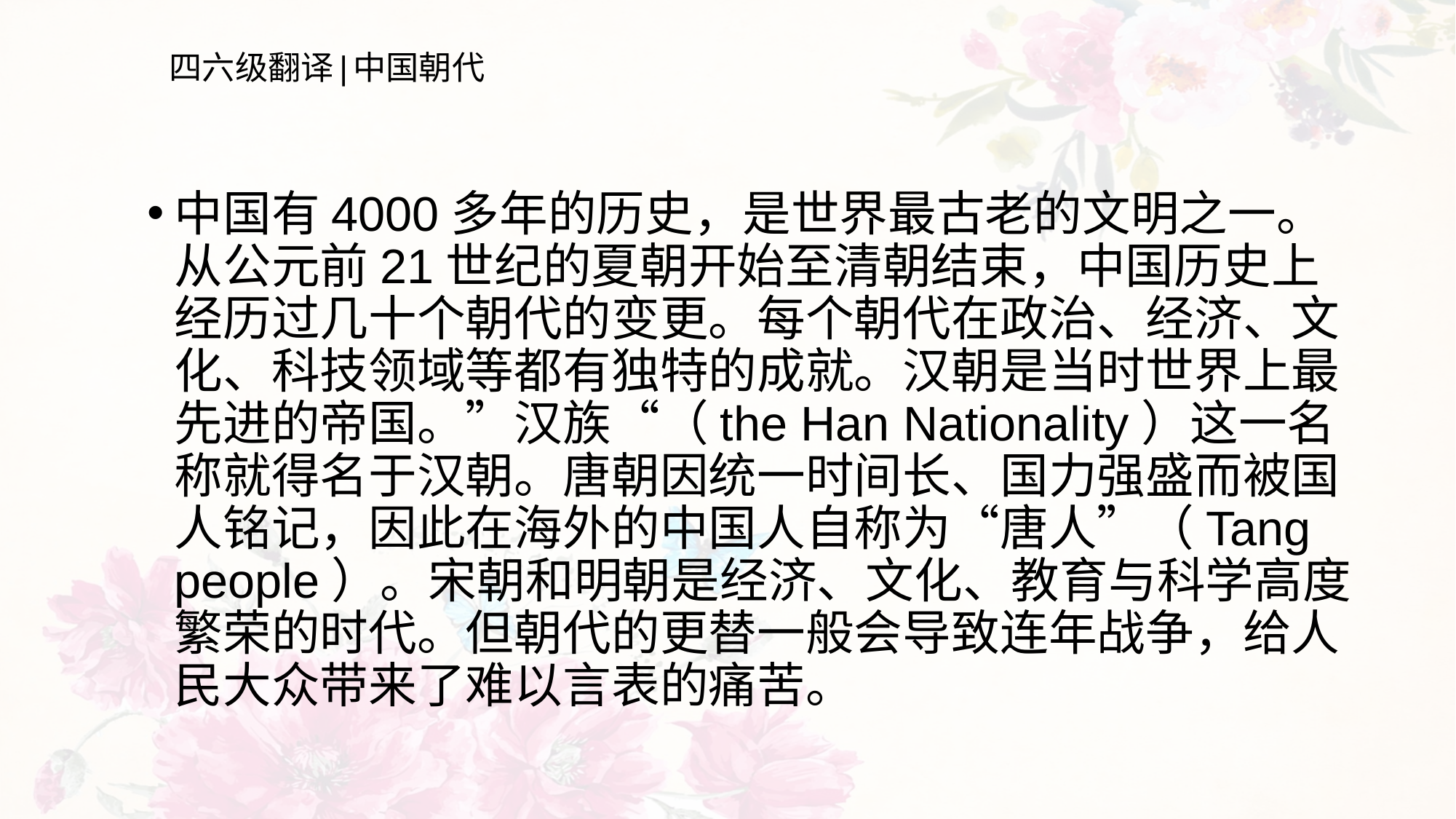

# 四六级翻译|中国朝代

中国有4000多年的历史，是世界最古老的文明之一。从公元前21世纪的夏朝开始至清朝结束，中国历史上经历过几十个朝代的变更。每个朝代在政治、经济、文化、科技领域等都有独特的成就。汉朝是当时世界上最先进的帝国。”汉族“（the Han Nationality）这一名称就得名于汉朝。唐朝因统一时间长、国力强盛而被国人铭记，因此在海外的中国人自称为“唐人”（Tang people）。宋朝和明朝是经济、文化、教育与科学高度繁荣的时代。但朝代的更替一般会导致连年战争，给人民大众带来了难以言表的痛苦。